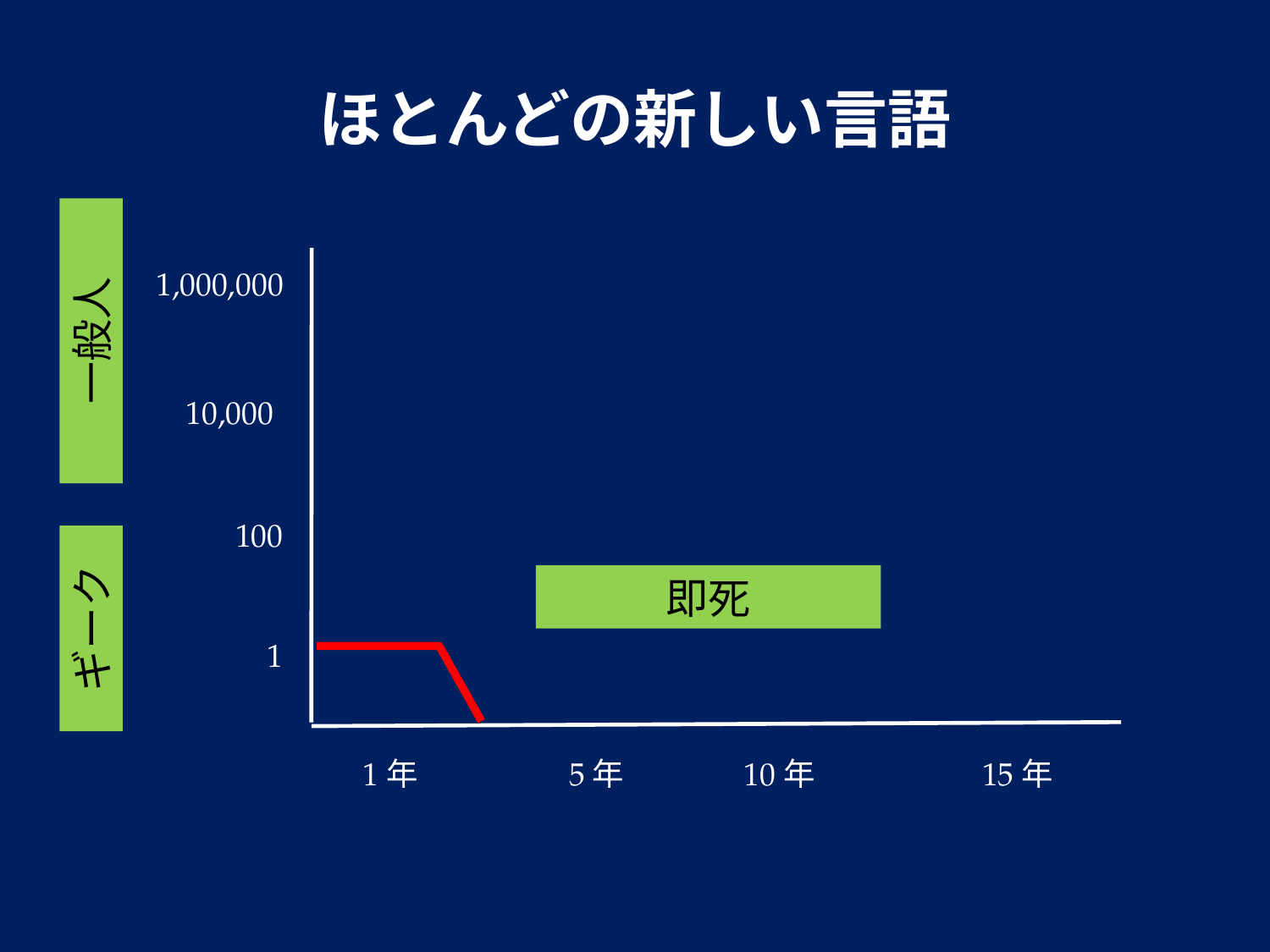

# ほとんどの新しい言語
1,000,000
10,000
100
1

一般人
即死
ギーク
1年
5年
10年
15年